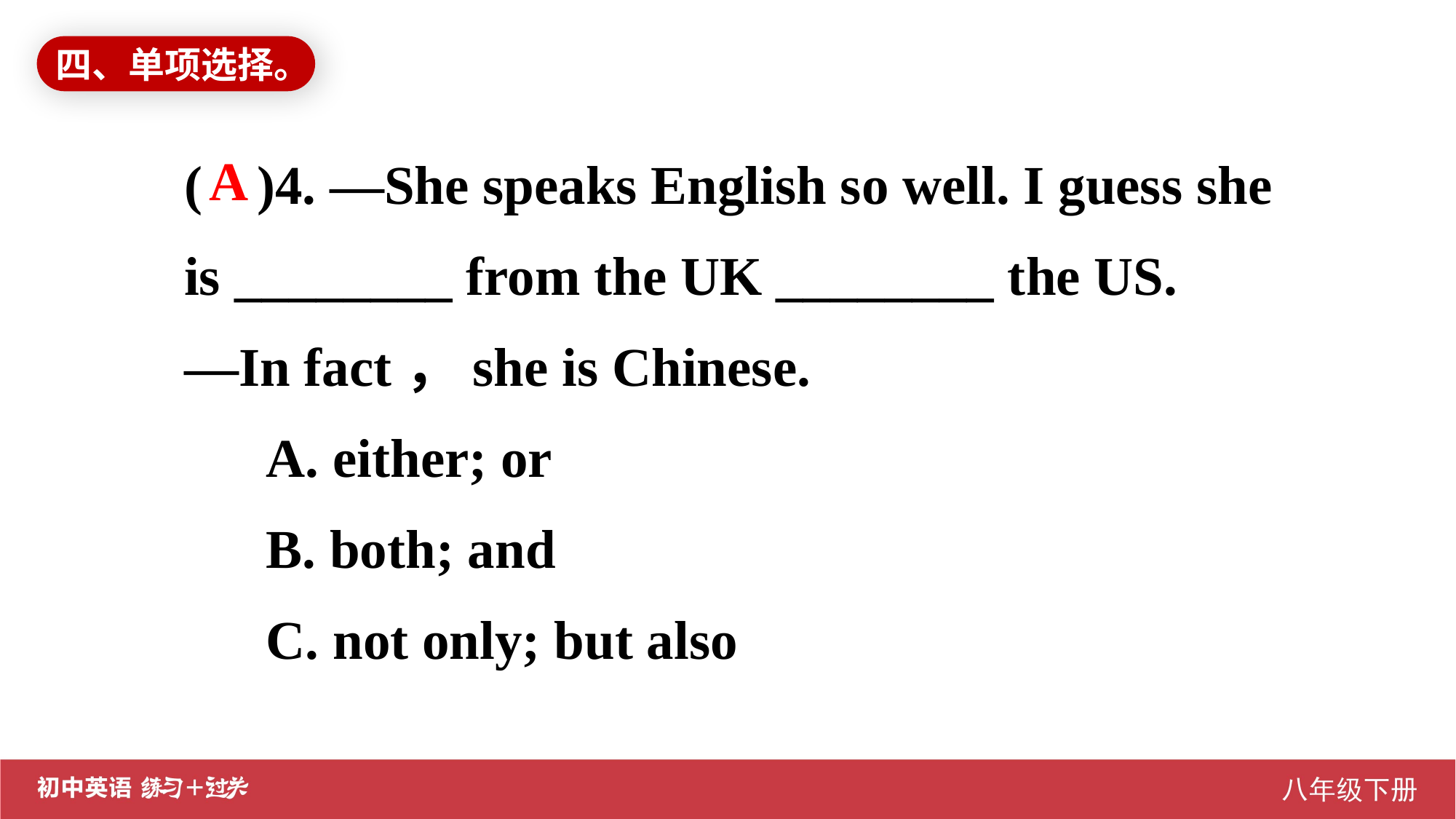

四、单项选择。
(    )4. —She speaks English so well. I guess she is ________ from the UK ________ the US.
—In fact，she is Chinese.
      A. either; or
      B. both; and
      C. not only; but also
A